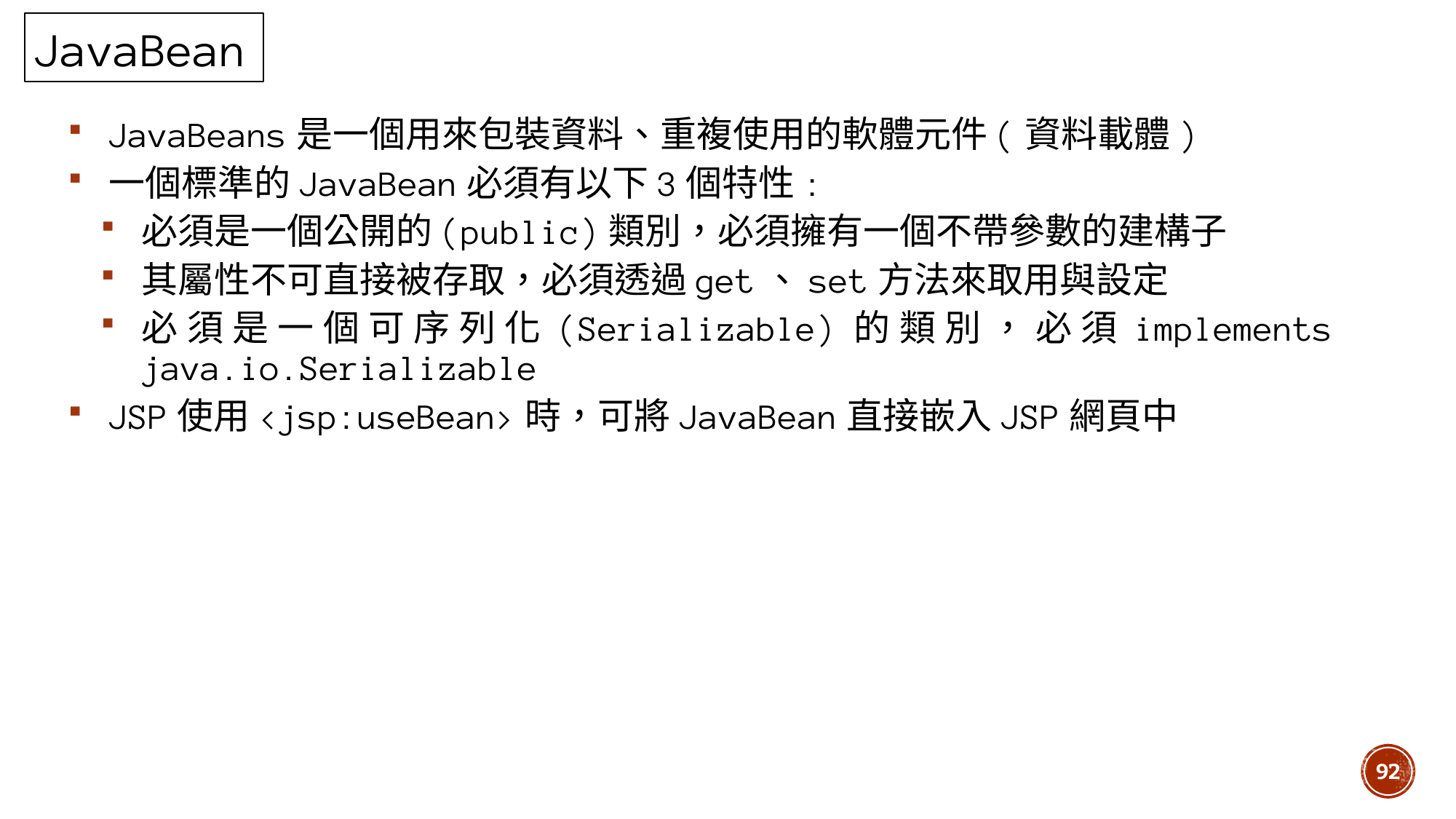

JavaBean
JavaBeans是一個用來包裝資料、重複使用的軟體元件(資料載體)
一個標準的JavaBean必須有以下3個特性:
必須是一個公開的(public)類別，必須擁有一個不帶參數的建構子
其屬性不可直接被存取，必須透過get、set方法來取用與設定
必須是一個可序列化(Serializable)的類別，必須implements java.io.Serializable
JSP使用<jsp:useBean>時，可將JavaBean直接嵌入JSP網頁中

92